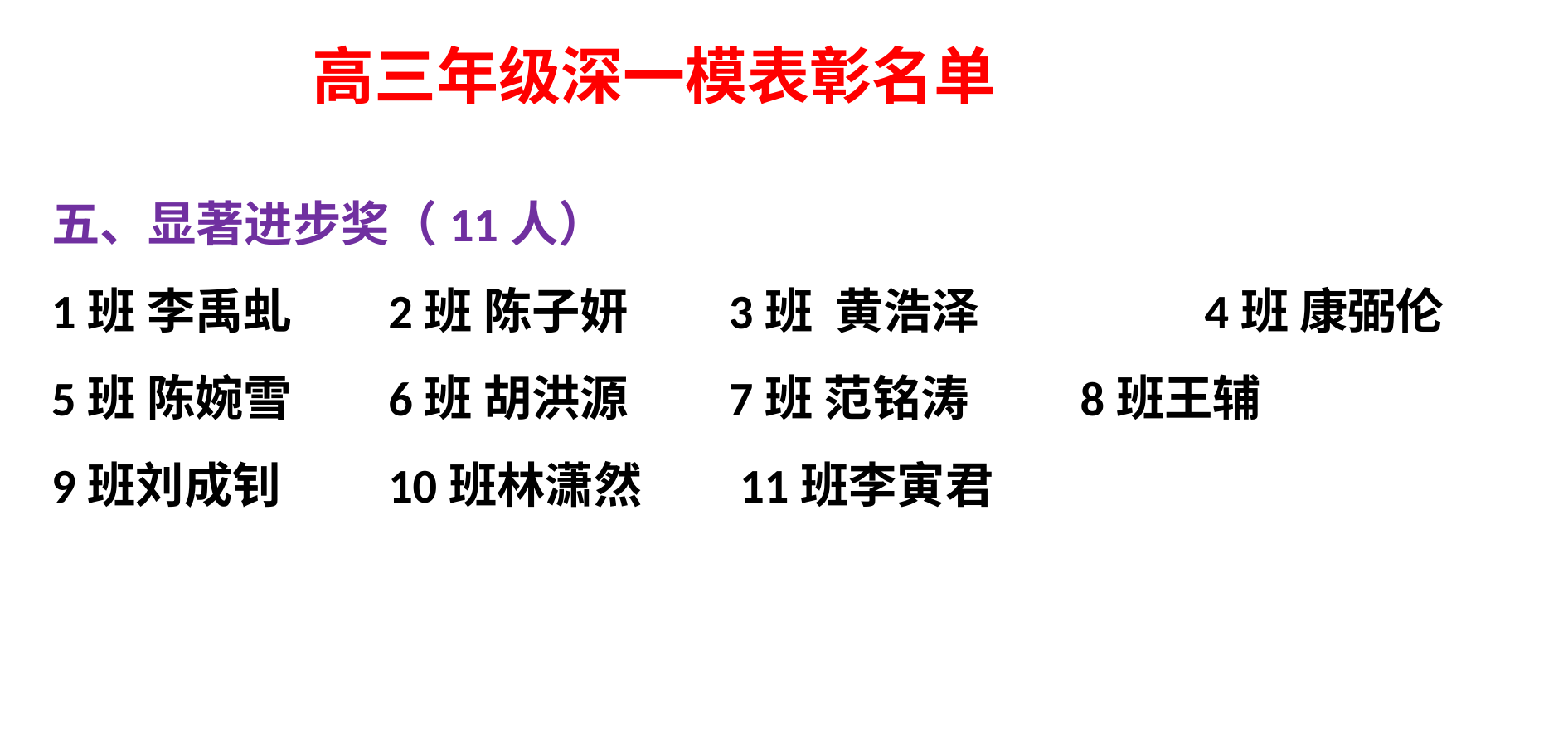

高三年级深一模表彰名单
五、显著进步奖（11人）
1班 李禹虬	2班 陈子妍	    3班  黄浩泽       	  4班 康弼伦
5班 陈婉雪	6班 胡洪源	    7班 范铭涛	  8班王辅
9班刘成钊  	10班林潇然	     11班李寅君